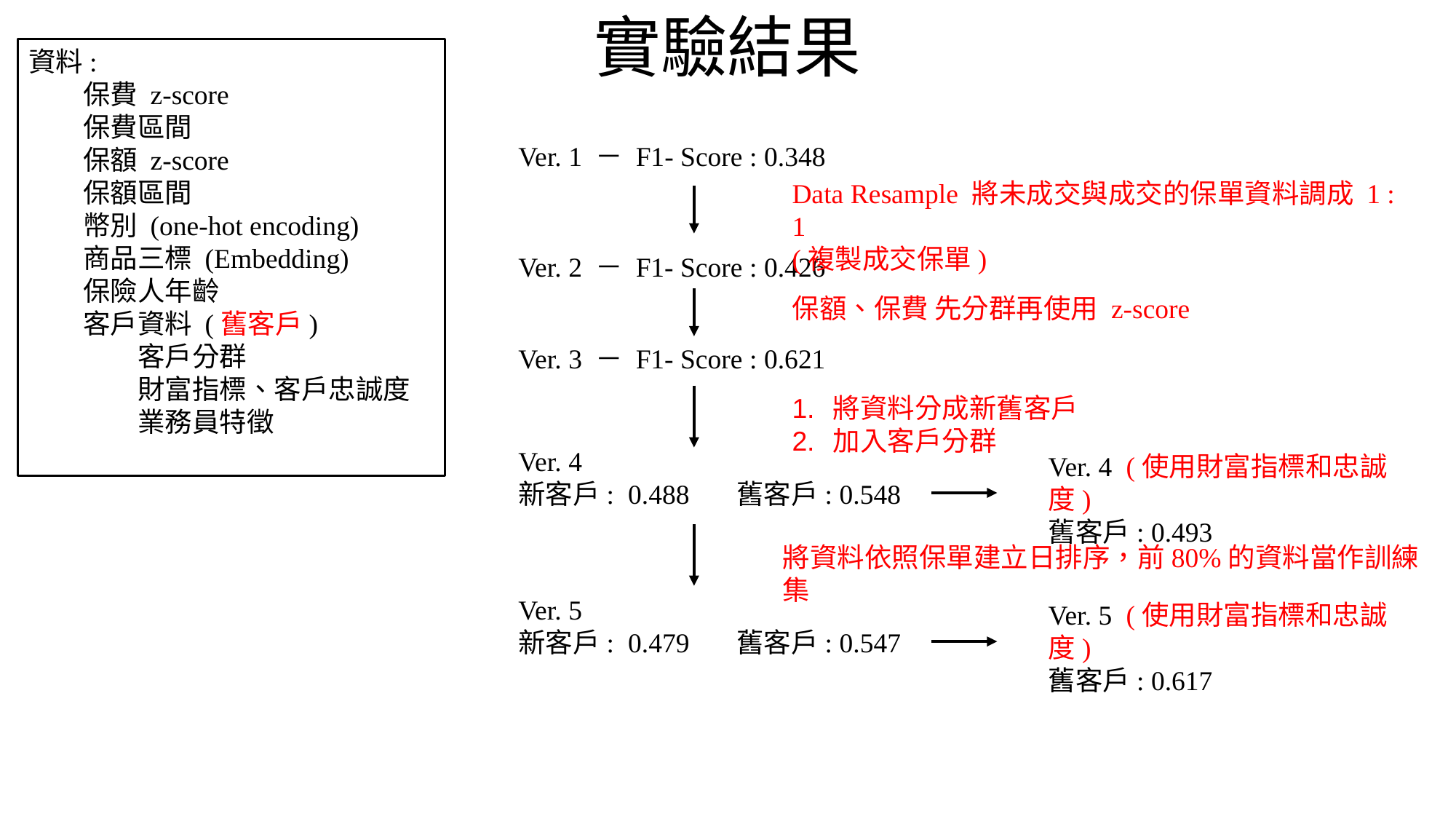

# 實驗結果
資料:
保費 z-score
保費區間
保額 z-score
保額區間
幣別 (one-hot encoding)
商品三標 (Embedding)
保險人年齡
客戶資料 (舊客戶)
客戶分群
財富指標、客戶忠誠度
業務員特徵

Ver. 1 － F1- Score : 0.348
Data Resample 將未成交與成交的保單資料調成 1 : 1
(複製成交保單)
Ver. 2 － F1- Score : 0.426
保額、保費 先分群再使用 z-score
Ver. 3 － F1- Score : 0.621
將資料分成新舊客戶
加入客戶分群
Ver. 4
新客戶:  0.488	舊客戶: 0.548
Ver. 4  (使用財富指標和忠誠度)
舊客戶: 0.493
將資料依照保單建立日排序，前80%的資料當作訓練集
Ver. 5
新客戶:  0.479	舊客戶: 0.547
Ver. 5  (使用財富指標和忠誠度)
舊客戶: 0.617